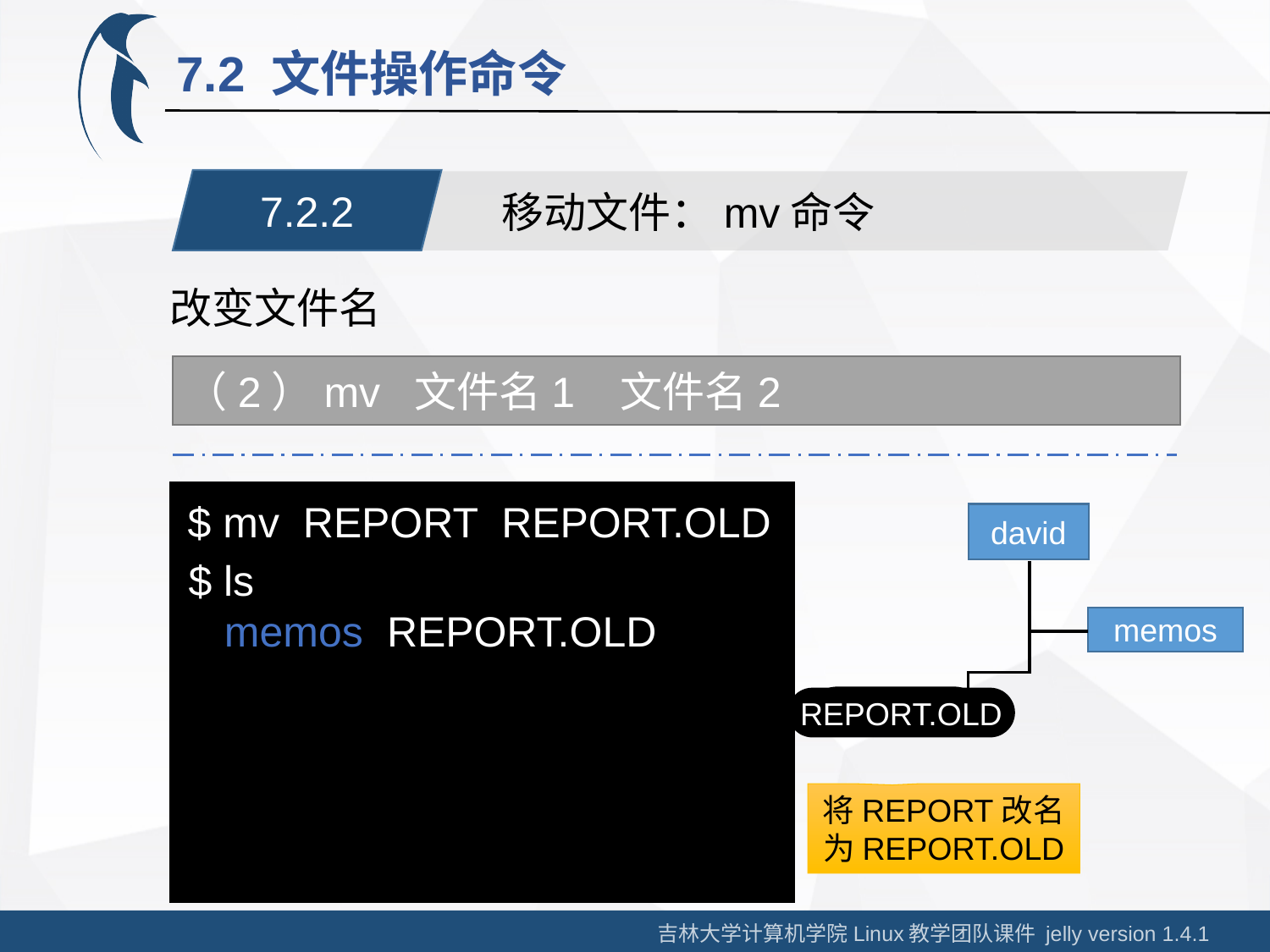

7.2 文件操作命令
7.2.2
移动文件：mv命令
改变文件名
（2）mv  文件名1   文件名2

$ mv  REPORT  REPORT.OLD
david
$ ls
   memos  REPORT.OLD
memos
REPORT
REPORT.OLD
将REPORT改名为REPORT.OLD